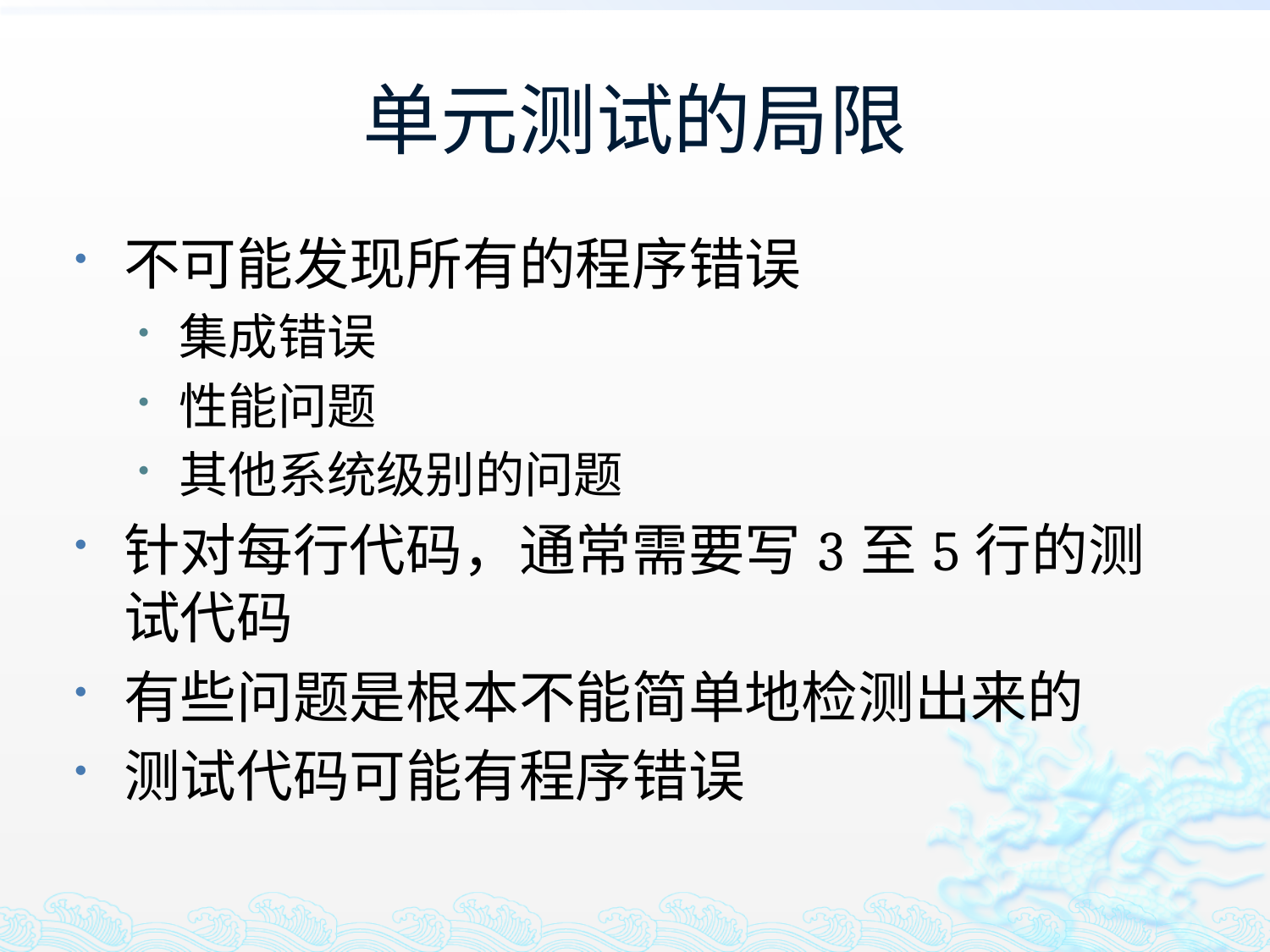

# 单元测试的局限
不可能发现所有的程序错误
集成错误
性能问题
其他系统级别的问题
针对每行代码，通常需要写3至5行的测试代码
有些问题是根本不能简单地检测出来的
测试代码可能有程序错误